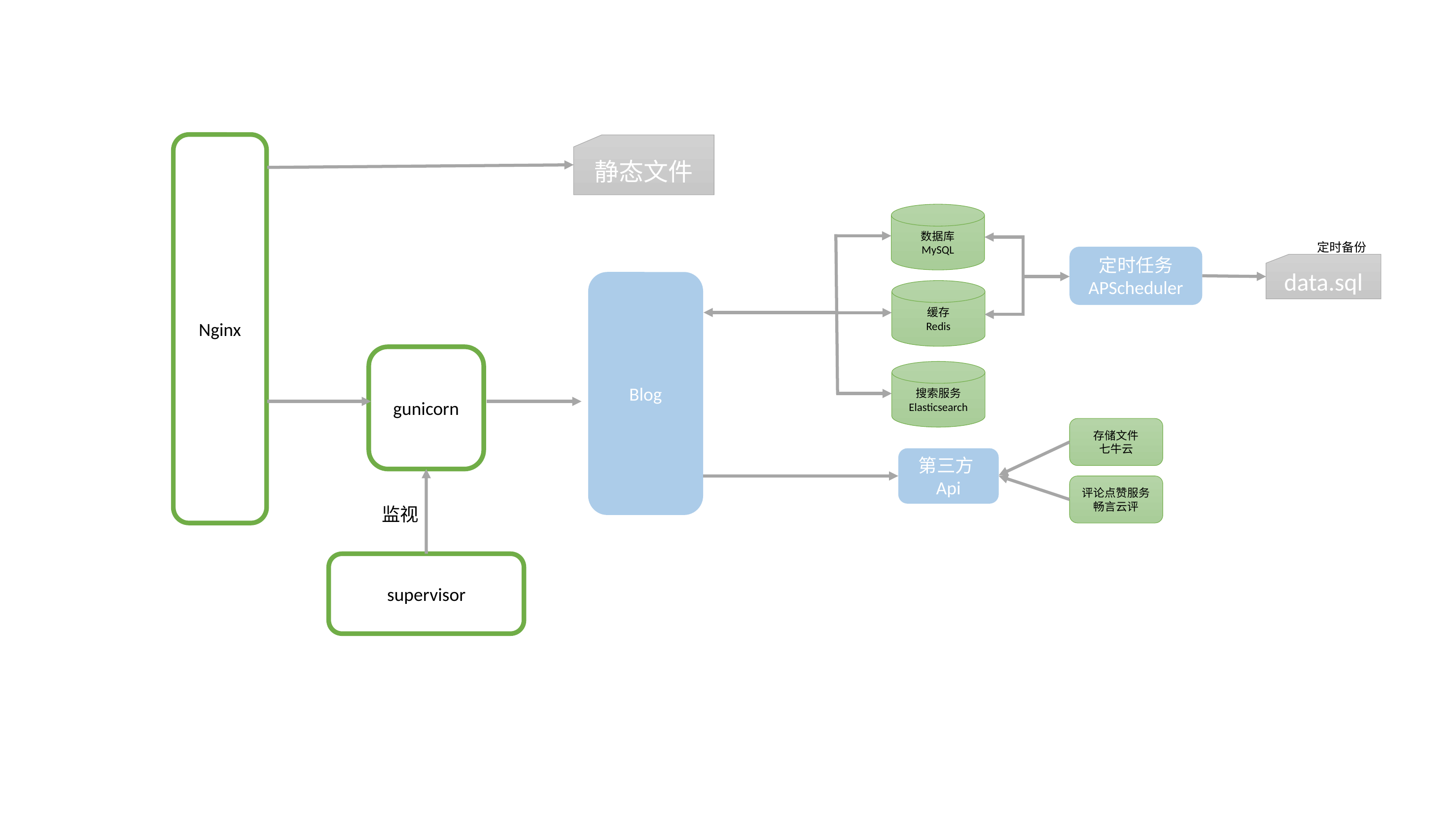

Nginx
静态文件
数据库
MySQL
定时备份
定时任务
APScheduler
data.sql
Blog
缓存
Redis
gunicorn
搜索服务
Elasticsearch
存储文件
七牛云
第三方Api
评论点赞服务
畅言云评
监视
supervisor